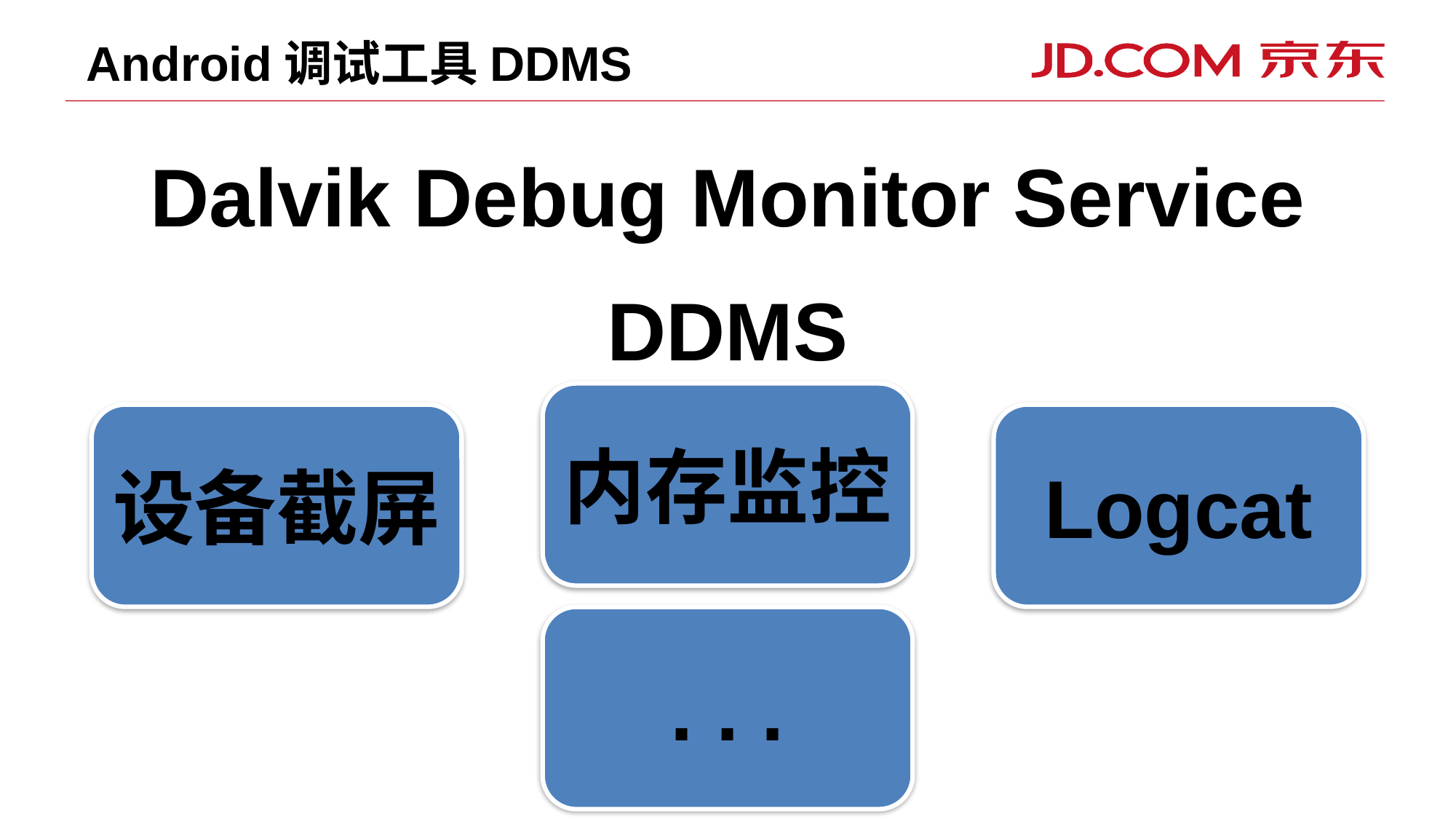

Android调试工具DDMS
Dalvik Debug Monitor Service
DDMS
内存监控
设备截屏
Logcat
. . .